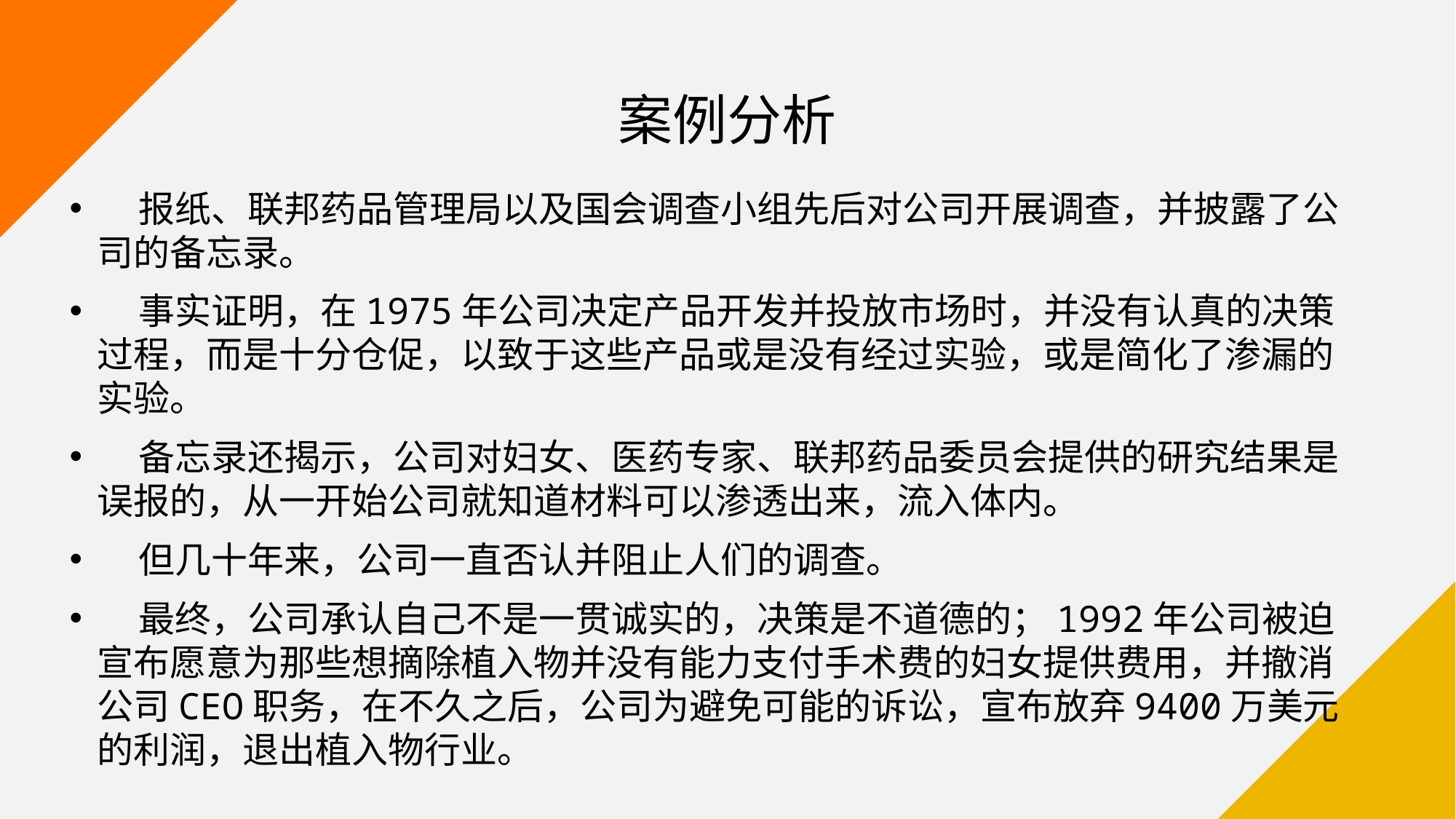

# 案例分析
    报纸、联邦药品管理局以及国会调查小组先后对公司开展调查，并披露了公司的备忘录。
    事实证明，在1975年公司决定产品开发并投放市场时，并没有认真的决策过程，而是十分仓促，以致于这些产品或是没有经过实验，或是简化了渗漏的实验。
    备忘录还揭示，公司对妇女、医药专家、联邦药品委员会提供的研究结果是误报的，从一开始公司就知道材料可以渗透出来，流入体内。
    但几十年来，公司一直否认并阻止人们的调查。
    最终，公司承认自己不是一贯诚实的，决策是不道德的；1992年公司被迫宣布愿意为那些想摘除植入物并没有能力支付手术费的妇女提供费用，并撤消公司CEO职务，在不久之后，公司为避免可能的诉讼，宣布放弃9400万美元的利润，退出植入物行业。